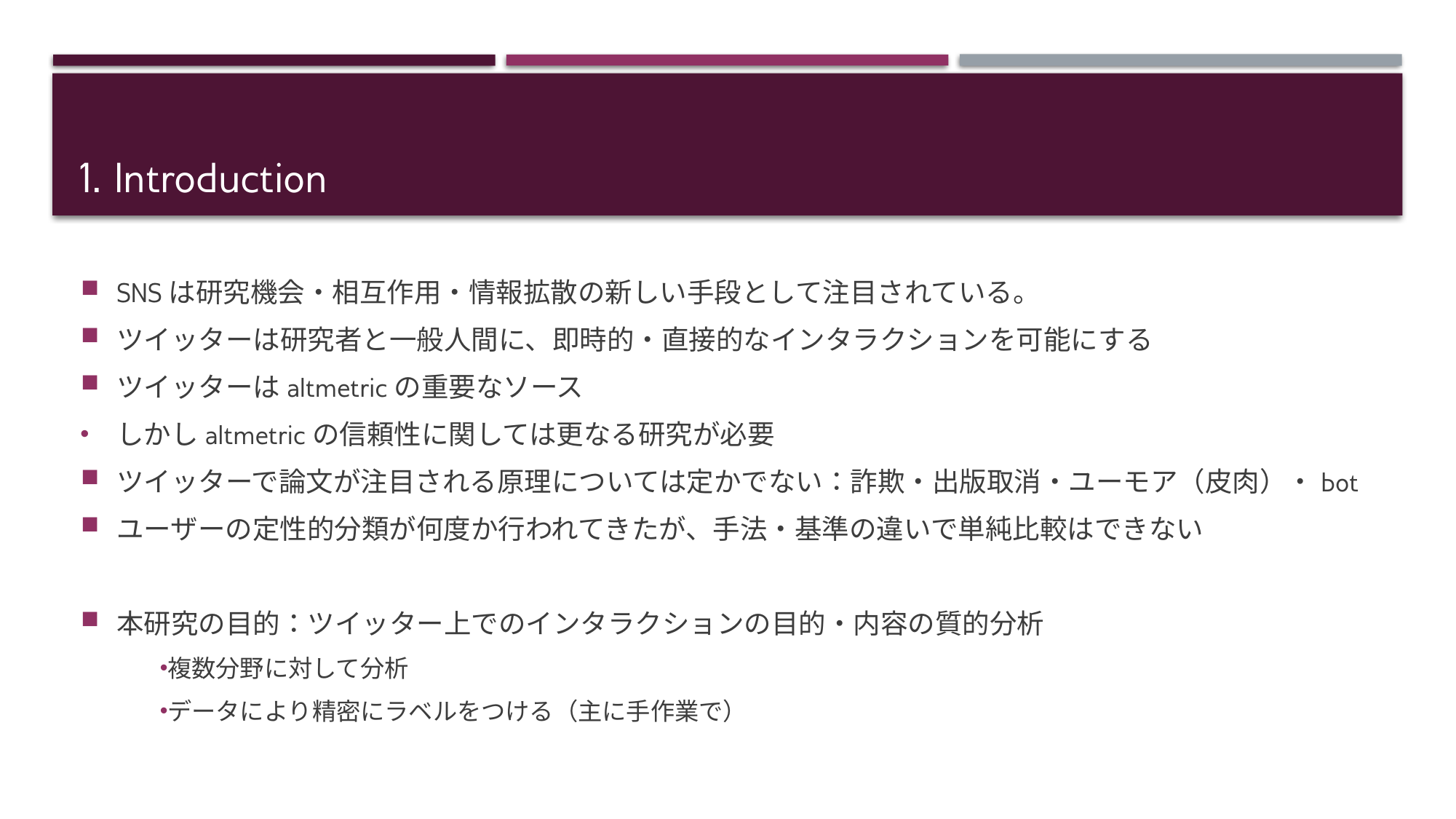

1. Introduction
SNSは研究機会・相互作用・情報拡散の新しい手段として注目されている。
ツイッターは研究者と一般人間に、即時的・直接的なインタラクションを可能にする
ツイッターはaltmetricの重要なソース
しかしaltmetricの信頼性に関しては更なる研究が必要
ツイッターで論文が注目される原理については定かでない：詐欺・出版取消・ユーモア（皮肉）・bot
ユーザーの定性的分類が何度か行われてきたが、手法・基準の違いで単純比較はできない

本研究の目的：ツイッター上でのインタラクションの目的・内容の質的分析
複数分野に対して分析
データにより精密にラベルをつける（主に手作業で）